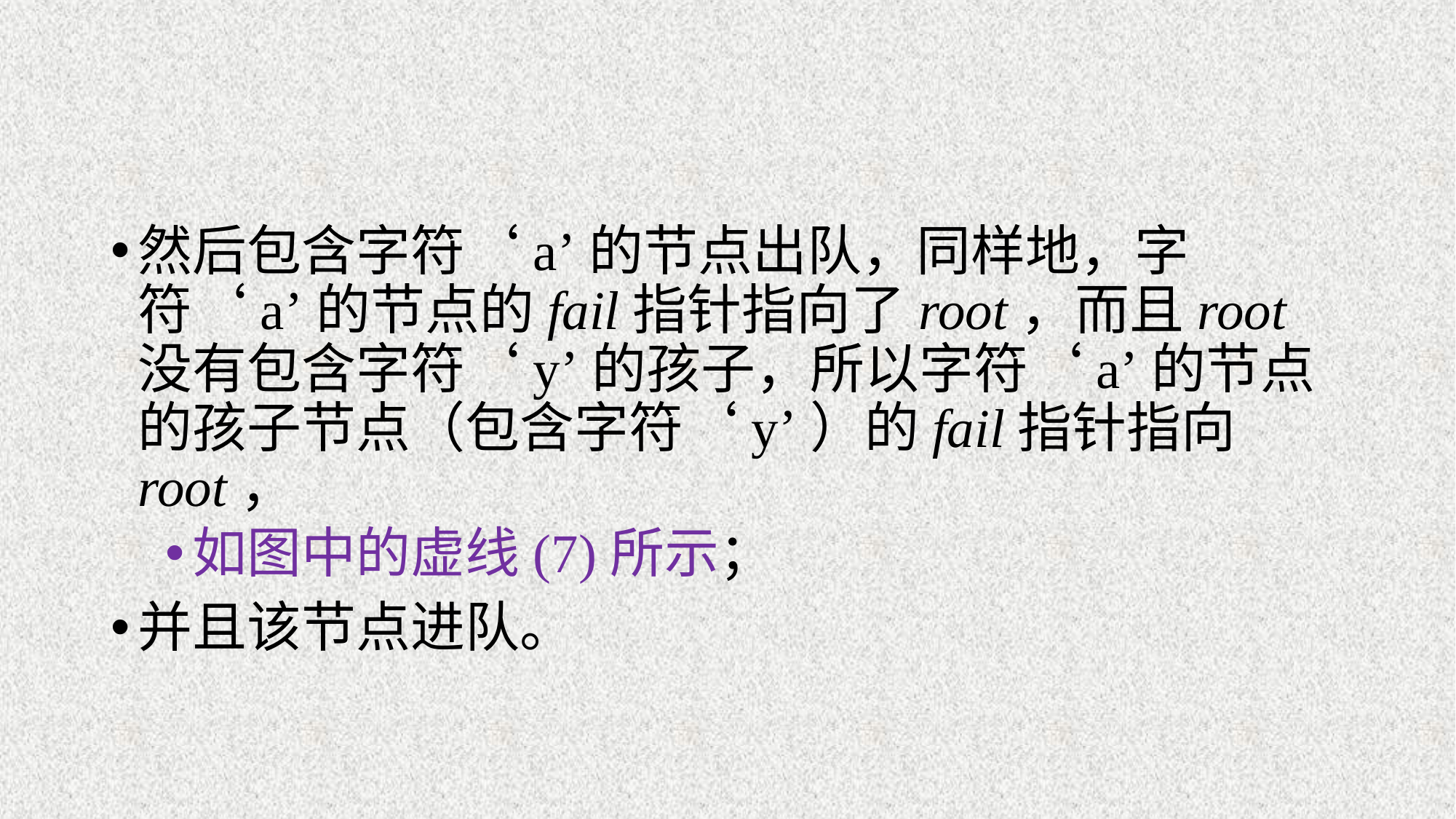

#
然后包含字符‘a’的节点出队，同样地，字符‘a’的节点的fail指针指向了root，而且root没有包含字符‘y’的孩子，所以字符‘a’的节点的孩子节点（包含字符‘y’）的fail指针指向root，
如图中的虚线(7)所示；
并且该节点进队。